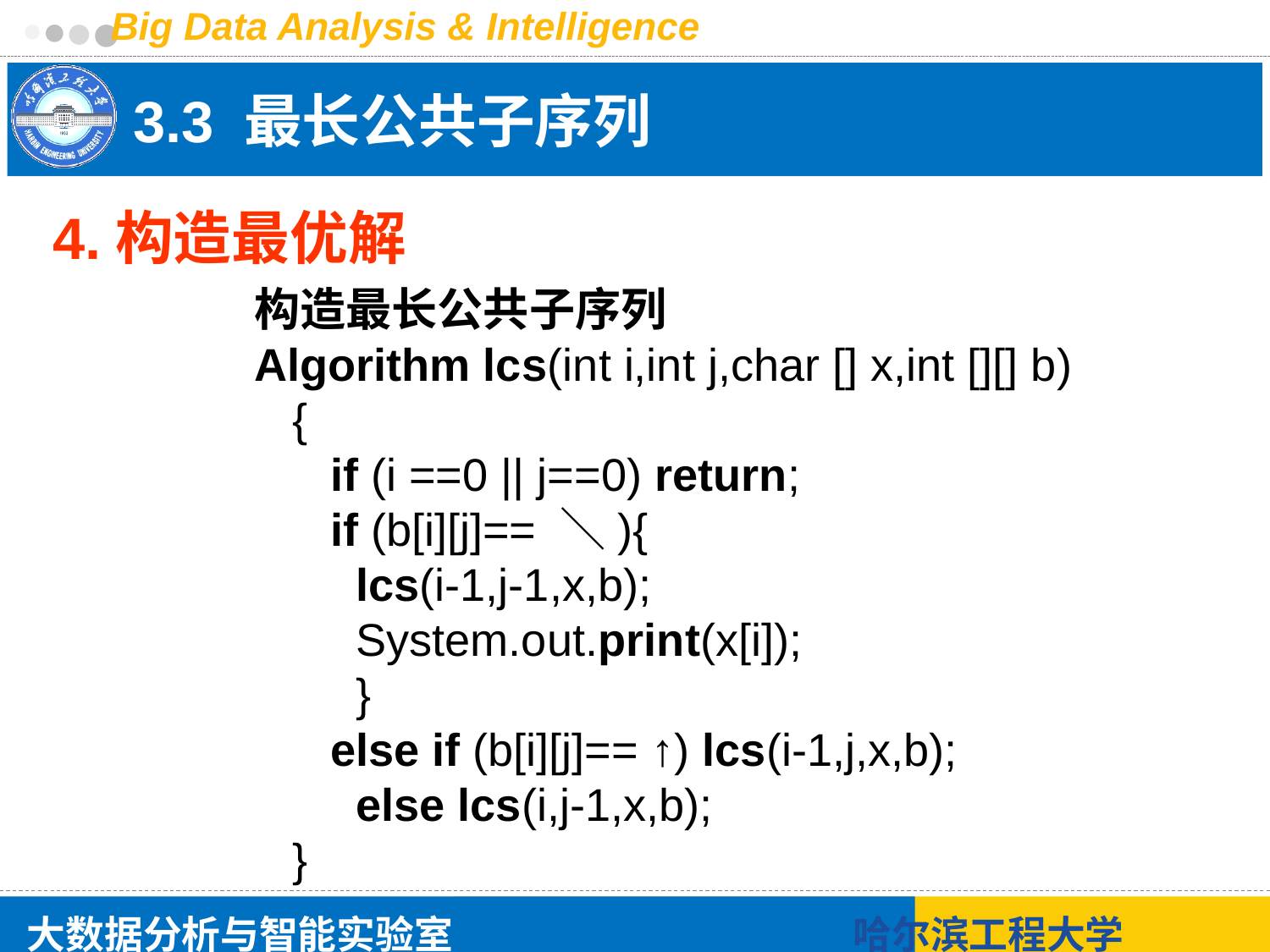

# 3.3 最长公共子序列
4.构造最优解
构造最长公共子序列
Algorithm lcs(int i,int j,char [] x,int [][] b)
   {
      if (i ==0 || j==0) return;
      if (b[i][j]== ＼){
        lcs(i-1,j-1,x,b);
        System.out.print(x[i]);
        }
      else if (b[i][j]== ↑) lcs(i-1,j,x,b);
        else lcs(i,j-1,x,b);
   }